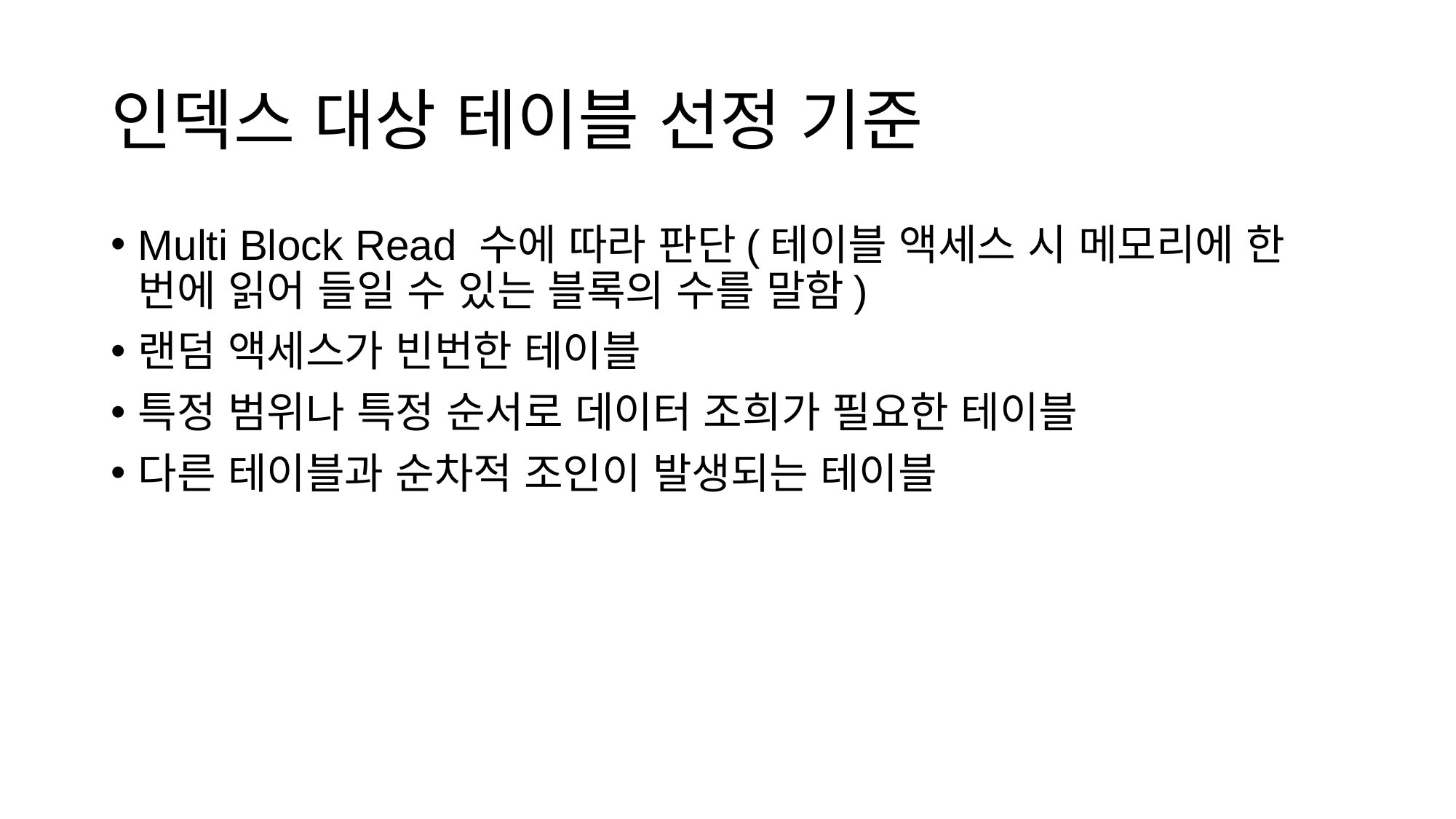

# 인덱스 대상 테이블 선정 기준
Multi Block Read 수에 따라 판단(테이블 액세스 시 메모리에 한 번에 읽어 들일 수 있는 블록의 수를 말함)
랜덤 액세스가 빈번한 테이블
특정 범위나 특정 순서로 데이터 조희가 필요한 테이블
다른 테이블과 순차적 조인이 발생되는 테이블